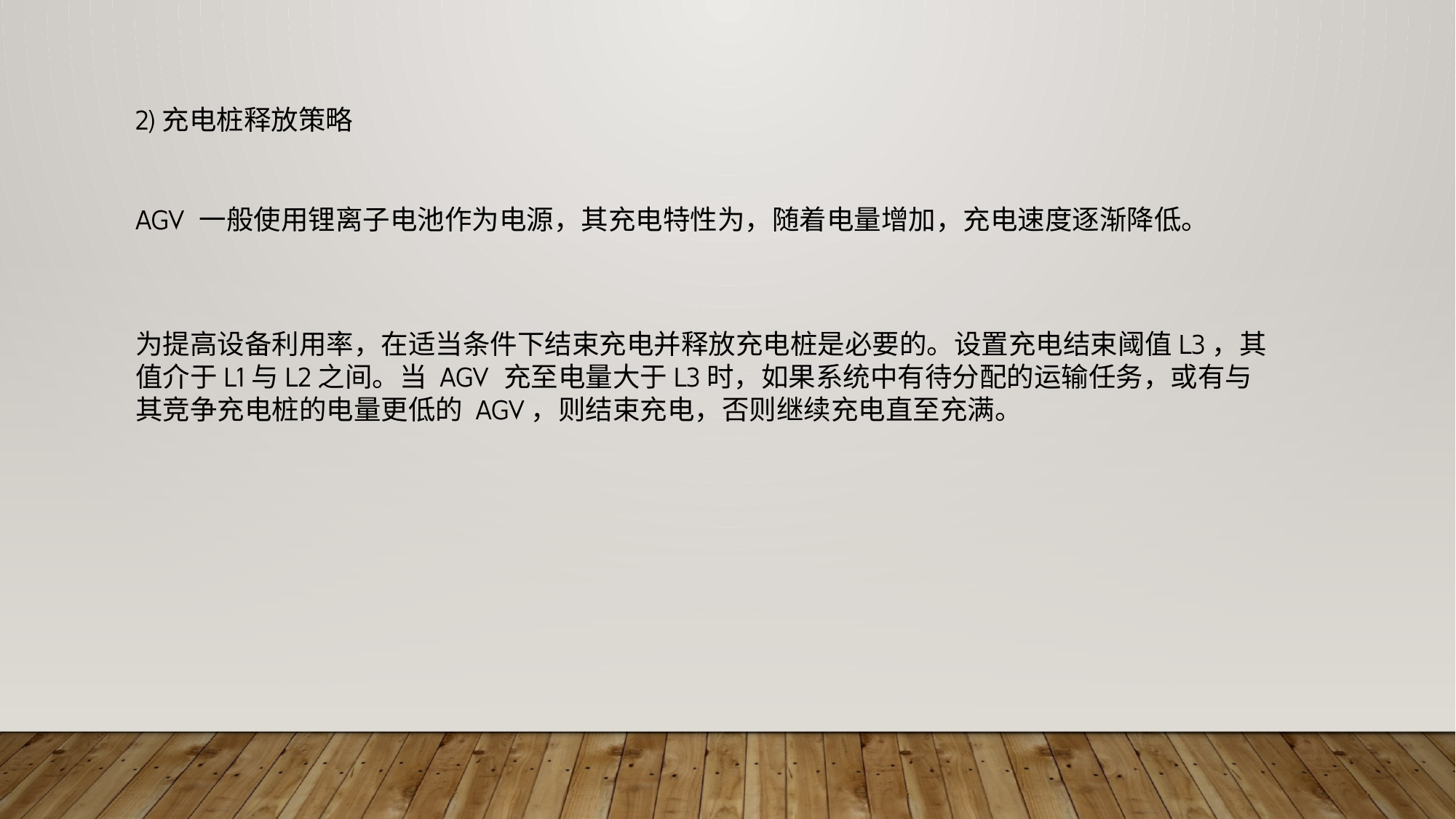

2)充电桩释放策略
AGV 一般使用锂离子电池作为电源，其充电特性为，随着电量增加，充电速度逐渐降低。
为提高设备利用率，在适当条件下结束充电并释放充电桩是必要的。设置充电结束阈值L3，其值介于L1与L2之间。当 AGV 充至电量大于L3时，如果系统中有待分配的运输任务，或有与其竞争充电桩的电量更低的 AGV，则结束充电，否则继续充电直至充满。